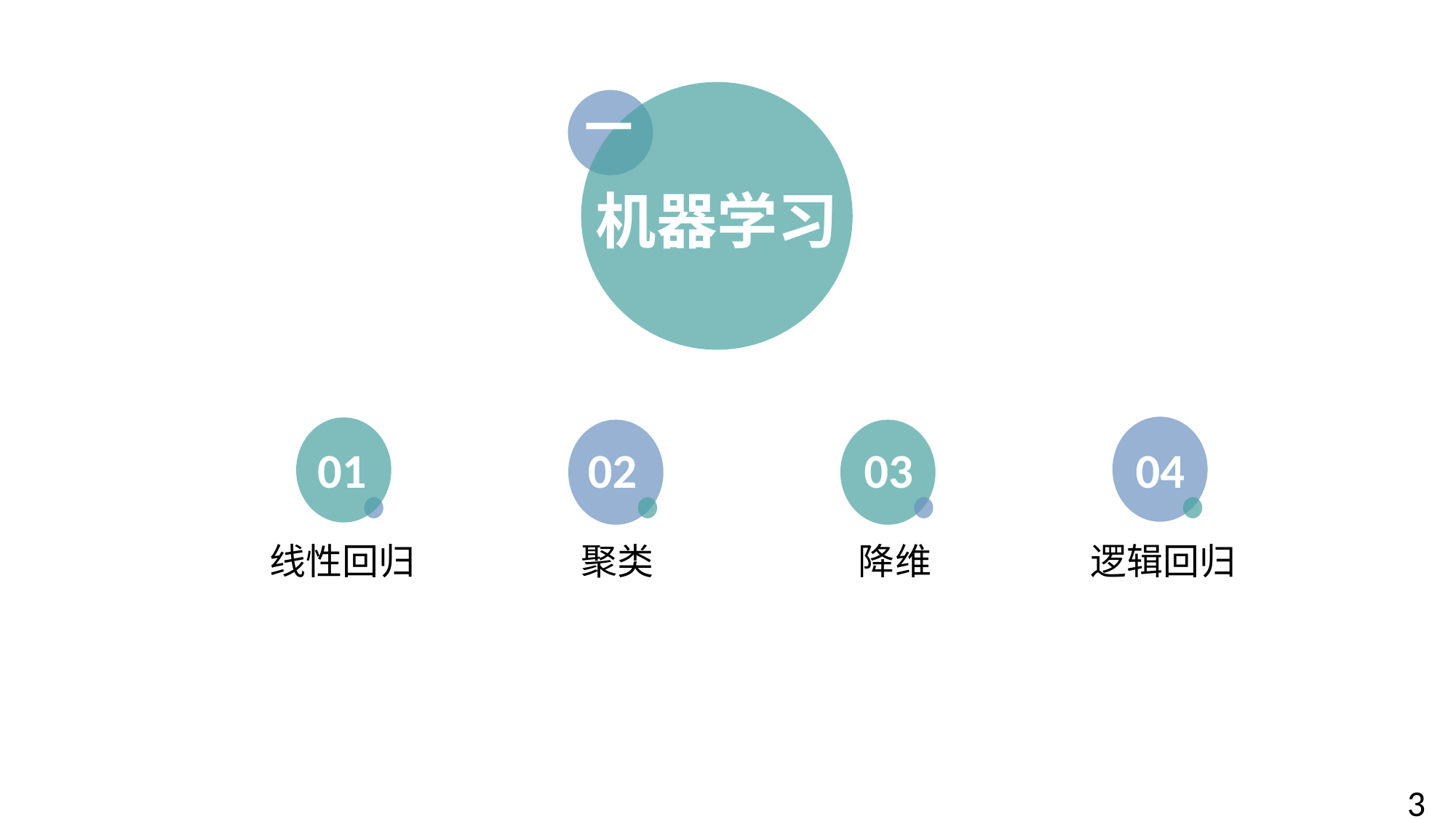

一
机器学习

01
02
03
04

线性回归
聚类
降维
逻辑回归